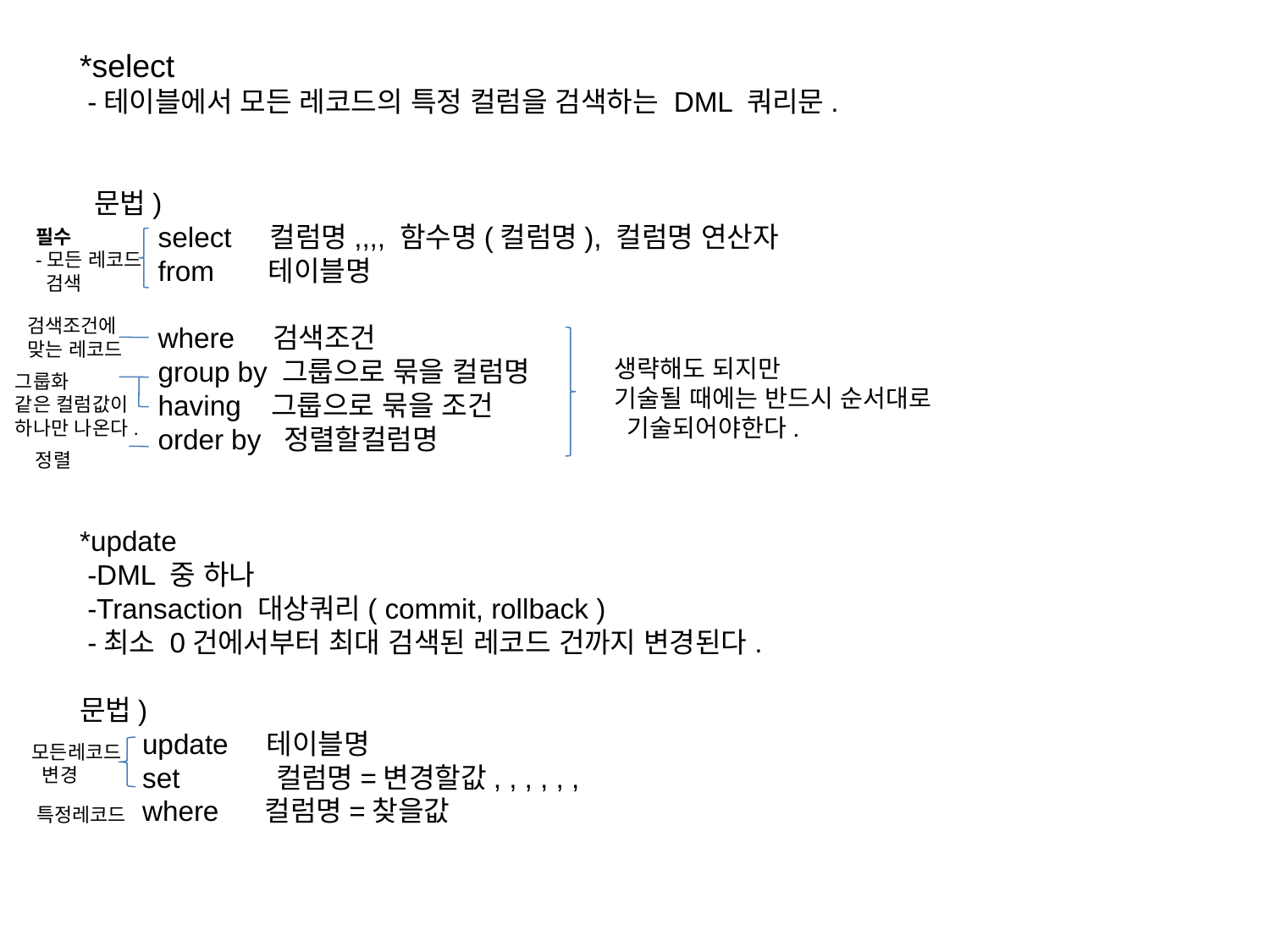

*select
 -테이블에서 모든 레코드의 특정 컬럼을 검색하는 DML 쿼리문.

 문법)
          select    컬럼명,,,, 함수명(컬럼명), 컬럼명 연산자
          from      테이블명

          where    검색조건
          group by 그룹으로 묶을 컬럼명
          having   그룹으로 묶을 조건
          order by  정렬할컬럼명

*update
 -DML 중 하나
 -Transaction 대상쿼리( commit, rollback )
 -최소 0건에서부터 최대 검색된 레코드 건까지 변경된다.

문법)
        update    테이블명
        set	        컬럼명=변경할값, , , , , ,
        where     컬럼명=찾을값

필수
-모든 레코드
 검색

검색조건에
맞는 레코드

생략해도 되지만
기술될 때에는 반드시 순서대로
 기술되어야한다.
그룹화
같은 컬럼값이
하나만 나온다.
정렬
모든레코드
 변경

특정레코드